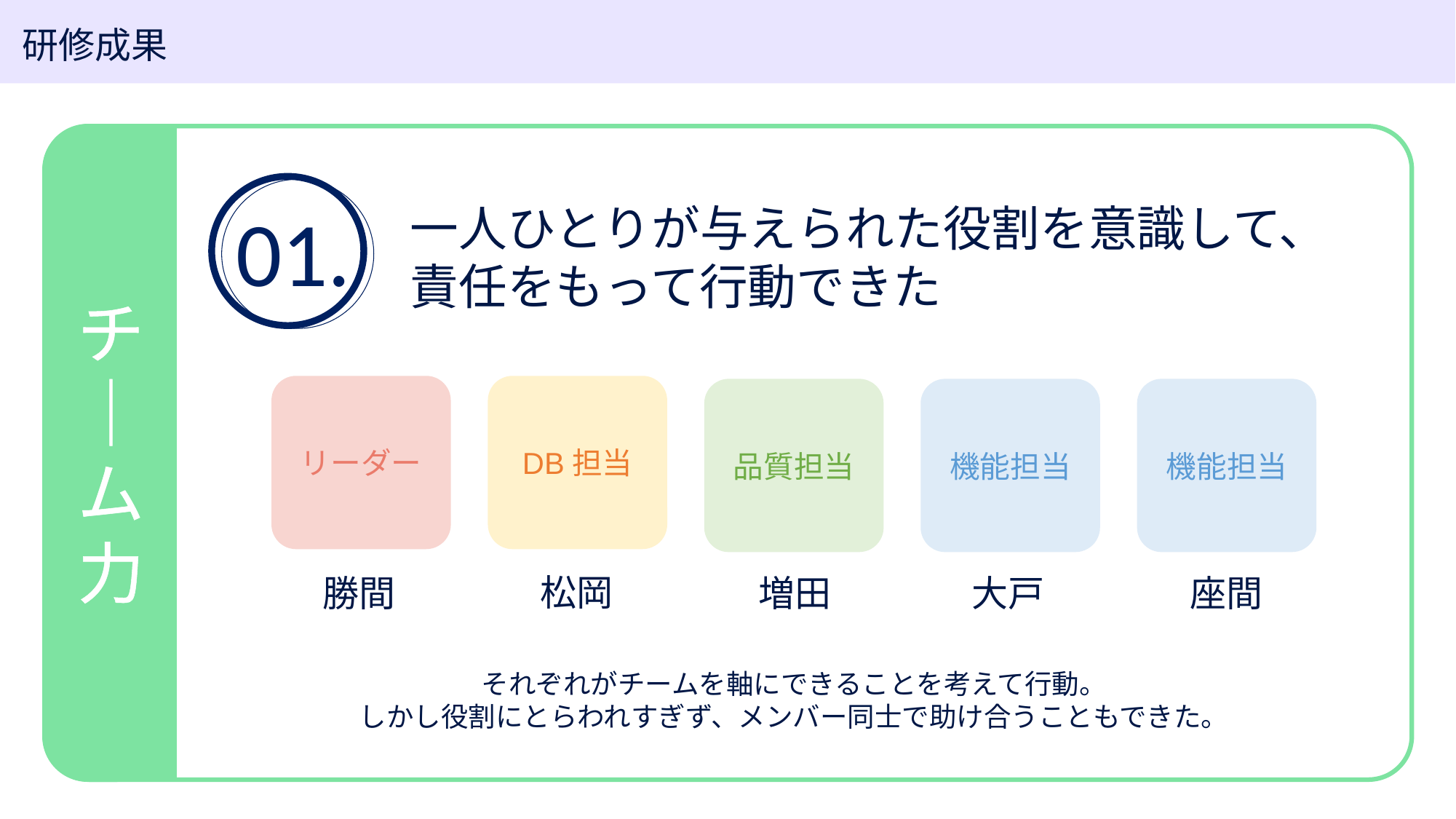

研修成果

01.
一人ひとりが与えられた役割を意識して、責任をもって行動できた
チ｜ム力
リーダー
DB担当
品質担当
機能担当
機能担当
松岡
大戸
座間
勝間
増田
それぞれがチームを軸にできることを考えて行動。
しかし役割にとらわれすぎず、メンバー同士で助け合うこともできた。